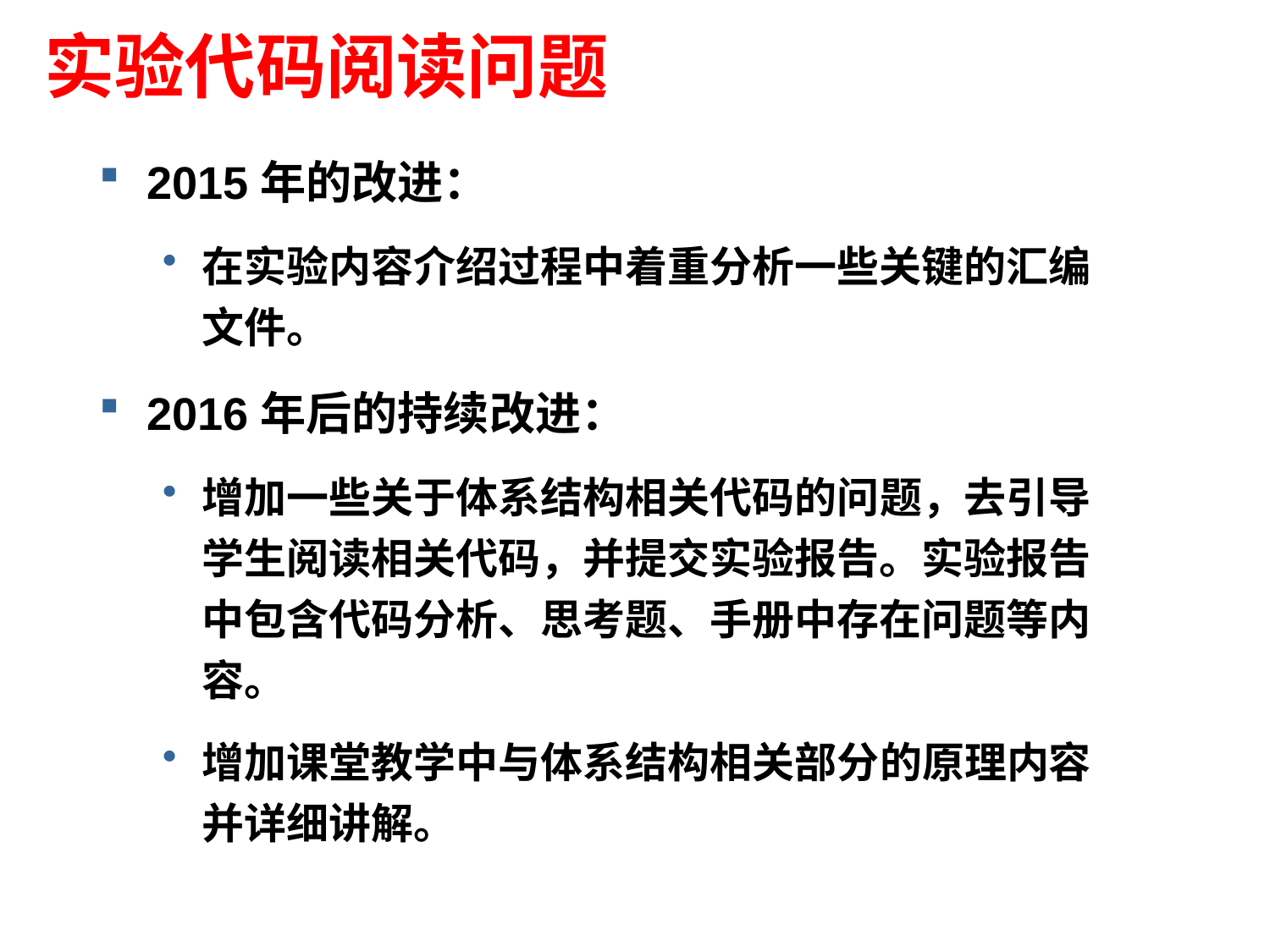

# 实验代码阅读问题
2015年的改进：
在实验内容介绍过程中着重分析一些关键的汇编文件。
2016年后的持续改进：
增加一些关于体系结构相关代码的问题，去引导学生阅读相关代码，并提交实验报告。实验报告中包含代码分析、思考题、手册中存在问题等内容。
增加课堂教学中与体系结构相关部分的原理内容并详细讲解。